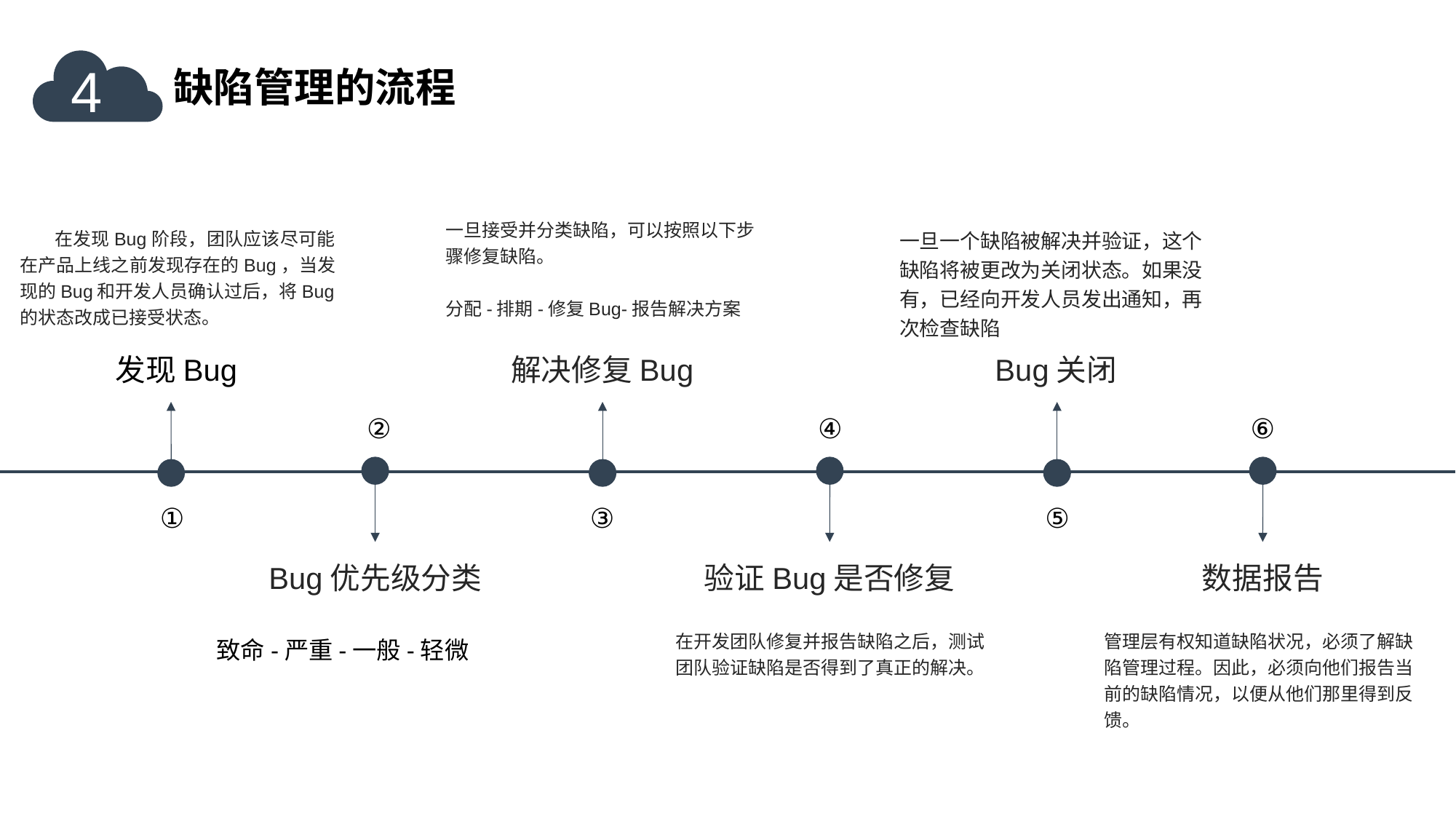

4

缺陷管理的流程
一旦接受并分类缺陷，可以按照以下步骤修复缺陷。

分配-排期-修复Bug-报告解决方案
解决修复Bug
       在发现Bug阶段，团队应该尽可能在产品上线之前发现存在的Bug，当发现的Bug和开发人员确认过后，将Bug的状态改成已接受状态。
发现Bug
一旦一个缺陷被解决并验证，这个缺陷将被更改为关闭状态。如果没有，已经向开发人员发出通知，再次检查缺陷
Bug关闭
②
④
⑥

①
③
⑤
验证Bug是否修复
在开发团队修复并报告缺陷之后，测试团队验证缺陷是否得到了真正的解决。
数据报告
管理层有权知道缺陷状况，必须了解缺陷管理过程。因此，必须向他们报告当前的缺陷情况，以便从他们那里得到反馈。
Bug优先级分类
致命-严重-一般-轻微